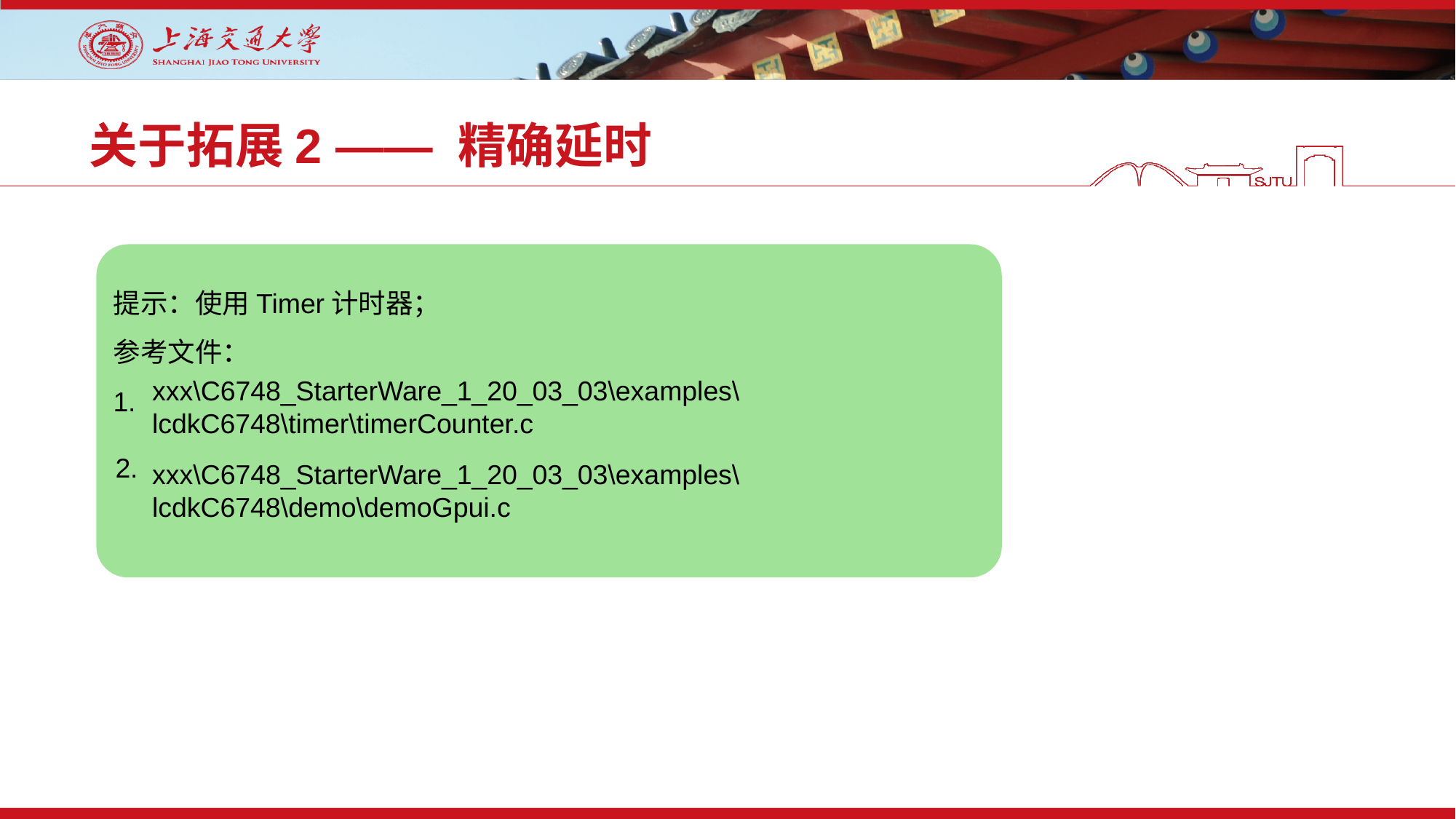

# 关于拓展2 —— 精确延时

提示：使用Timer计时器；
参考文件：
1.
xxx\C6748_StarterWare_1_20_03_03\examples\lcdkC6748\timer\timerCounter.c
2.
xxx\C6748_StarterWare_1_20_03_03\examples\lcdkC6748\demo\demoGpui.c